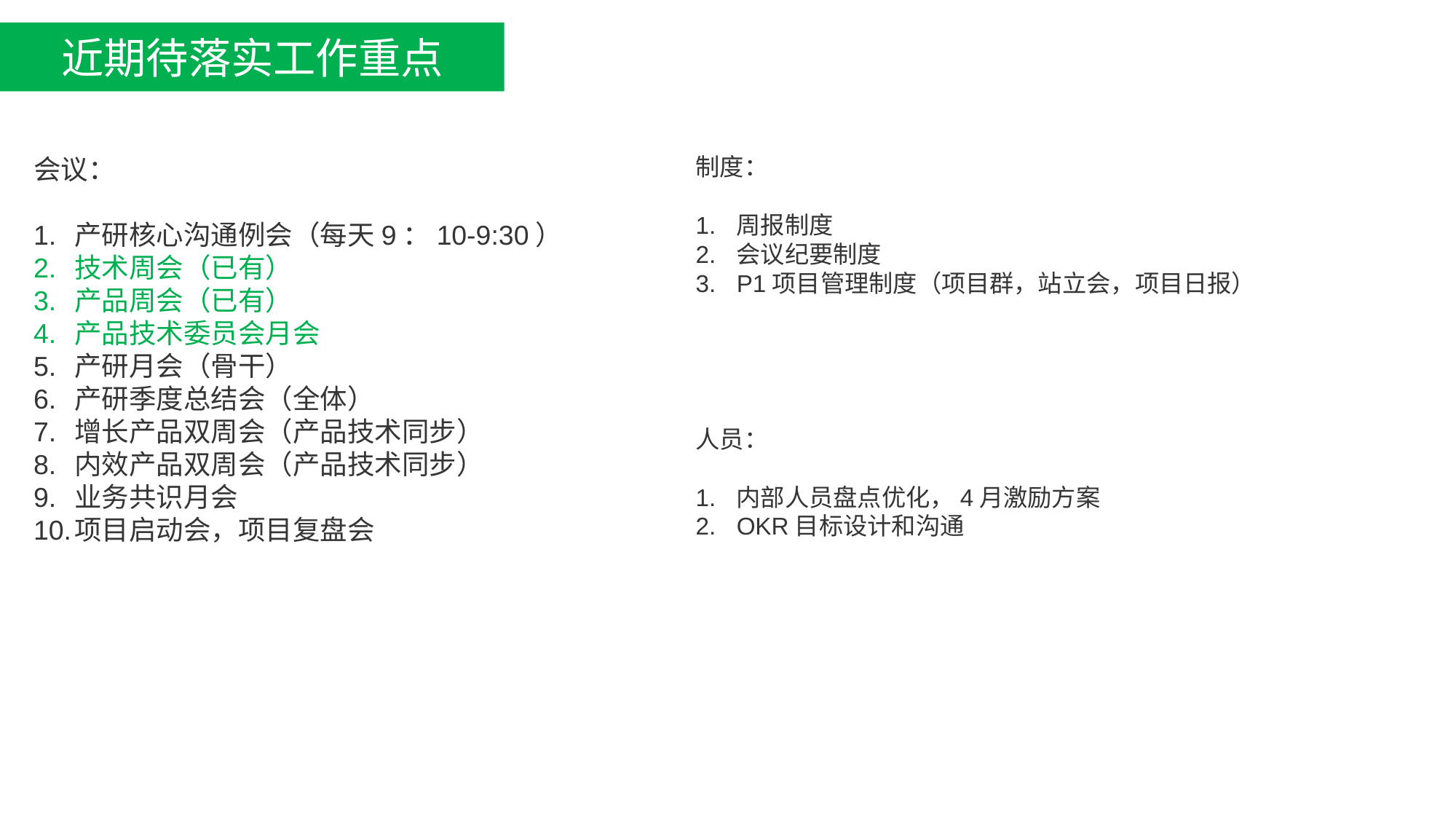

近期待落实工作重点
会议：

产研核心沟通例会（每天9：10-9:30）
技术周会（已有）
产品周会（已有）
产品技术委员会月会
产研月会（骨干）
产研季度总结会（全体）
增长产品双周会（产品技术同步）
内效产品双周会（产品技术同步）
业务共识月会
项目启动会，项目复盘会

制度：

周报制度
会议纪要制度
P1项目管理制度（项目群，站立会，项目日报）

人员：

内部人员盘点优化，4月激励方案
OKR目标设计和沟通